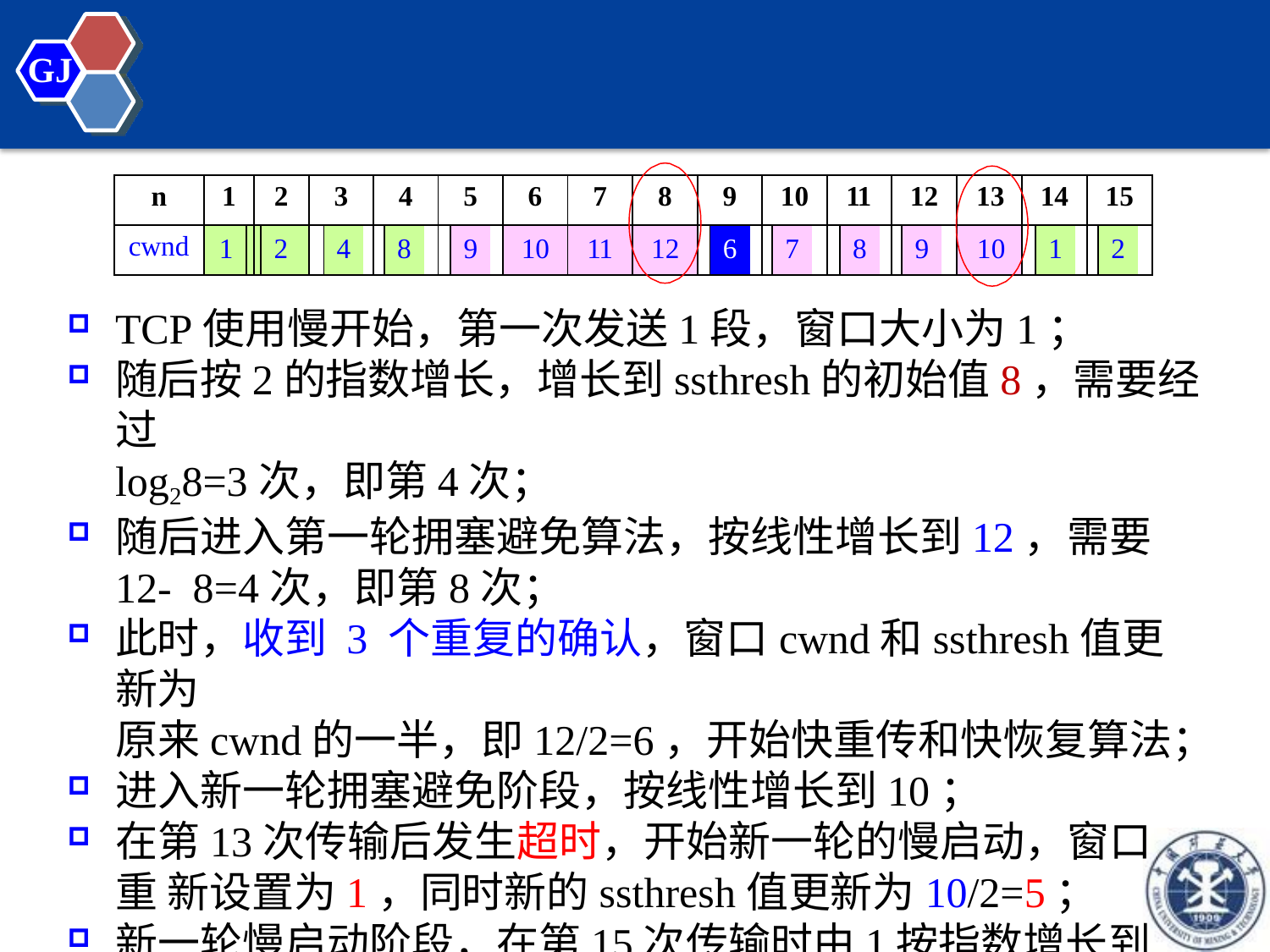

GJ

| n | 1 |  | 2 |  |  | 3 |  |  | 4 |  |  | 5 |  |  | 6 | 7 | 8 | 9 |  |  | 10 |  |  | 11 |  |  | 12 |  |  | 13 | 14 |  |  | 15 |  |  |
| --- | --- | --- | --- | --- | --- | --- | --- | --- | --- | --- | --- | --- | --- | --- | --- | --- | --- | --- | --- | --- | --- | --- | --- | --- | --- | --- | --- | --- | --- | --- | --- | --- | --- | --- | --- | --- |
| cwnd | 1 |  |  | 2 |  |  | 4 |  |  | 8 |  |  | 9 |  | 10 | 11 | 12 |  | 6 |  |  | 7 |  |  | 8 |  |  | 9 |  | 10 |  | 1 |  |  | 2 |  |
TCP使用慢开始，第一次发送1段，窗口大小为1；
随后按2的指数增长，增长到ssthresh的初始值8，需要经过
log28=3次，即第4次；
随后进入第一轮拥塞避免算法，按线性增长到12，需要12-  8=4次，即第8次；
此时，收到 3 个重复的确认，窗口cwnd和ssthresh值更新为
原来cwnd的一半，即12/2=6，开始快重传和快恢复算法；
进入新一轮拥塞避免阶段，按线性增长到10；
在第13次传输后发生超时，开始新一轮的慢启动，窗口重 新设置为1，同时新的ssthresh值更新为10/2=5；
新一轮慢启动阶段，在第15次传输时由1按指数增长到2。